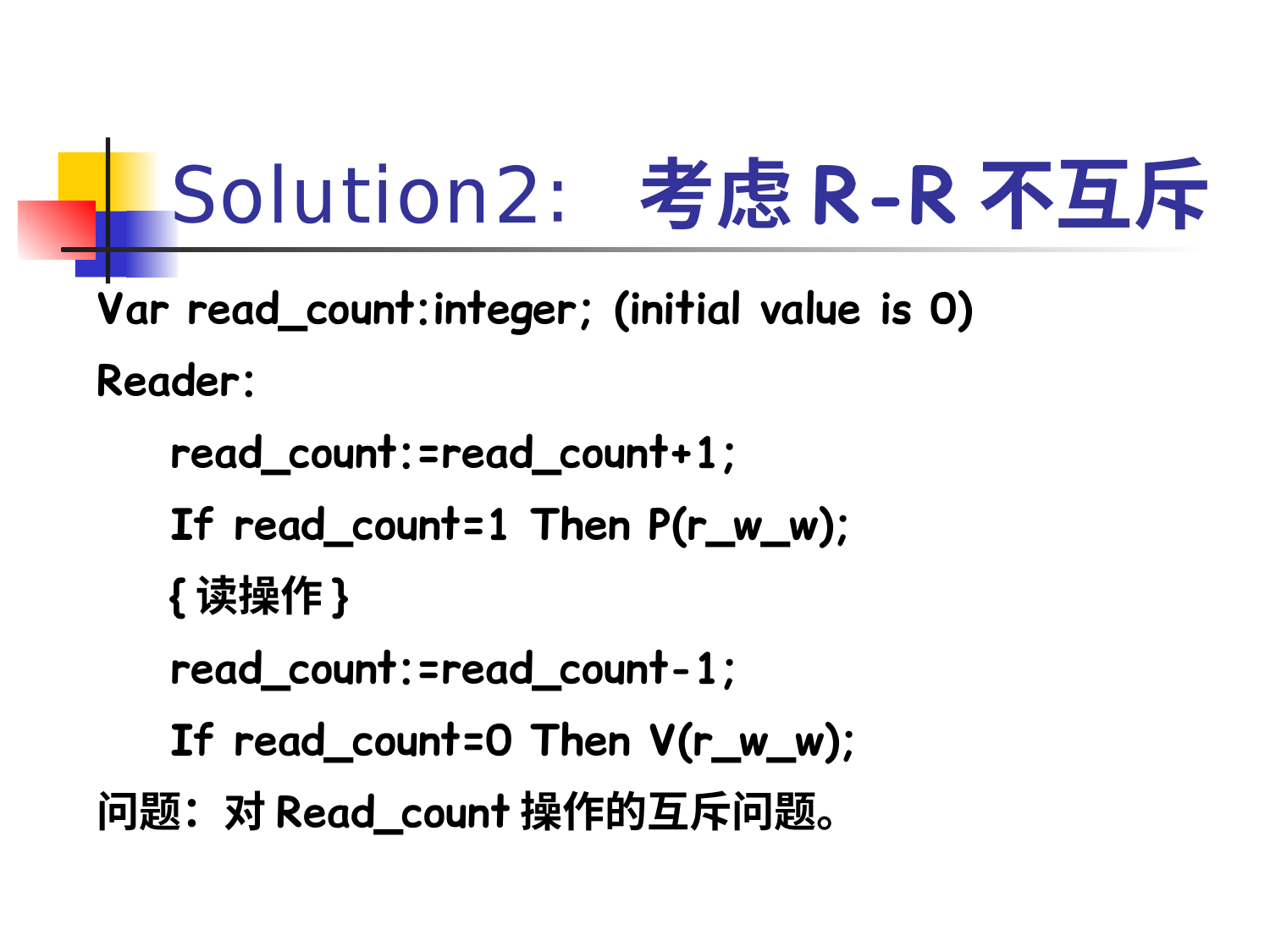

# Solution2:  考虑R-R不互斥
Var read_count:integer; (initial value is 0)
Reader:
    read_count:=read_count+1;
    If read_count=1 Then P(r_w_w);
    {读操作}
    read_count:=read_count-1;
    If read_count=0 Then V(r_w_w);
问题：对Read_count操作的互斥问题。